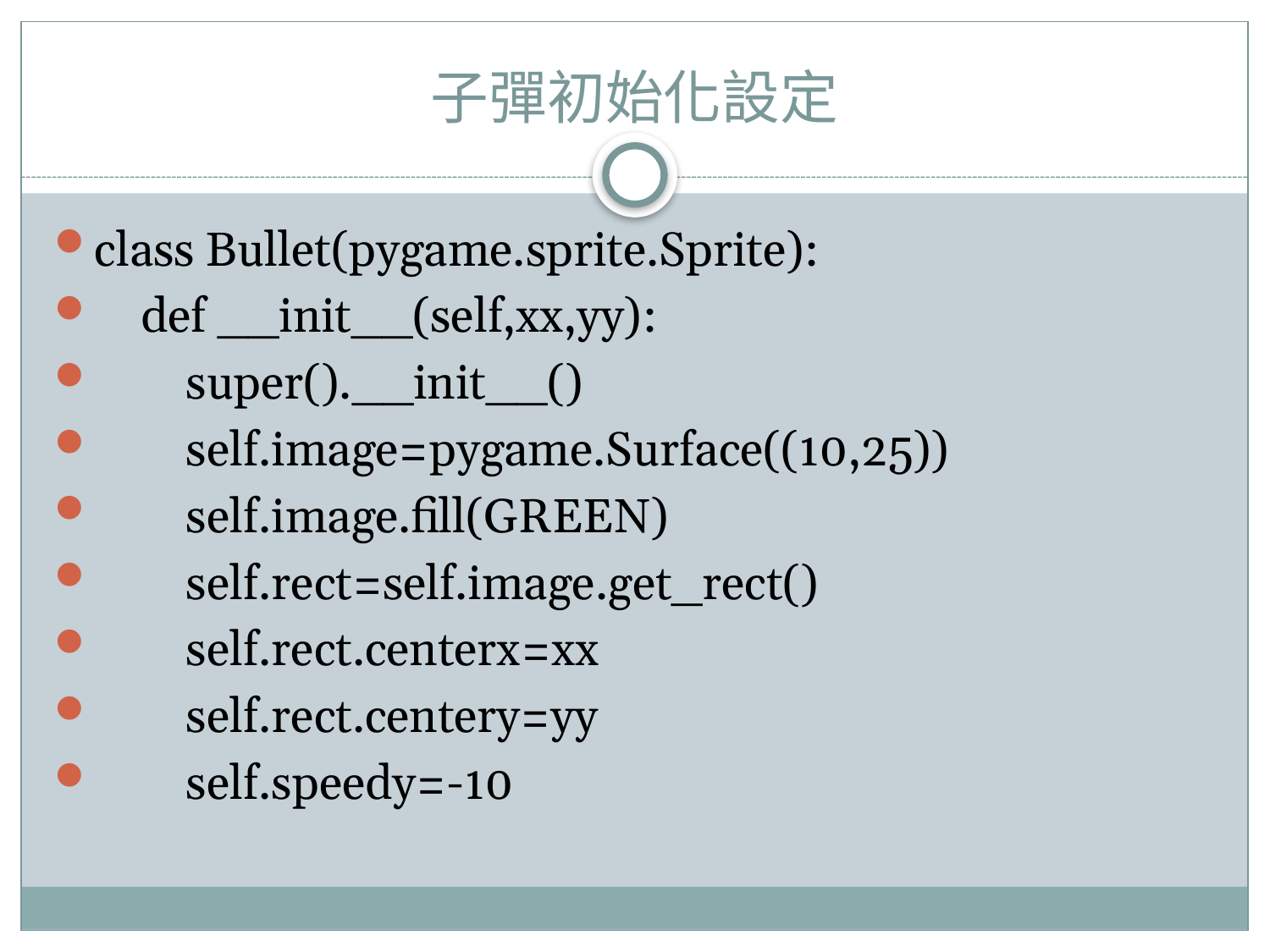

# 子彈初始化設定
class Bullet(pygame.sprite.Sprite):
    def __init__(self,xx,yy):
        super().__init__()
        self.image=pygame.Surface((10,25))
        self.image.fill(GREEN)
        self.rect=self.image.get_rect()
        self.rect.centerx=xx
        self.rect.centery=yy
        self.speedy=-10